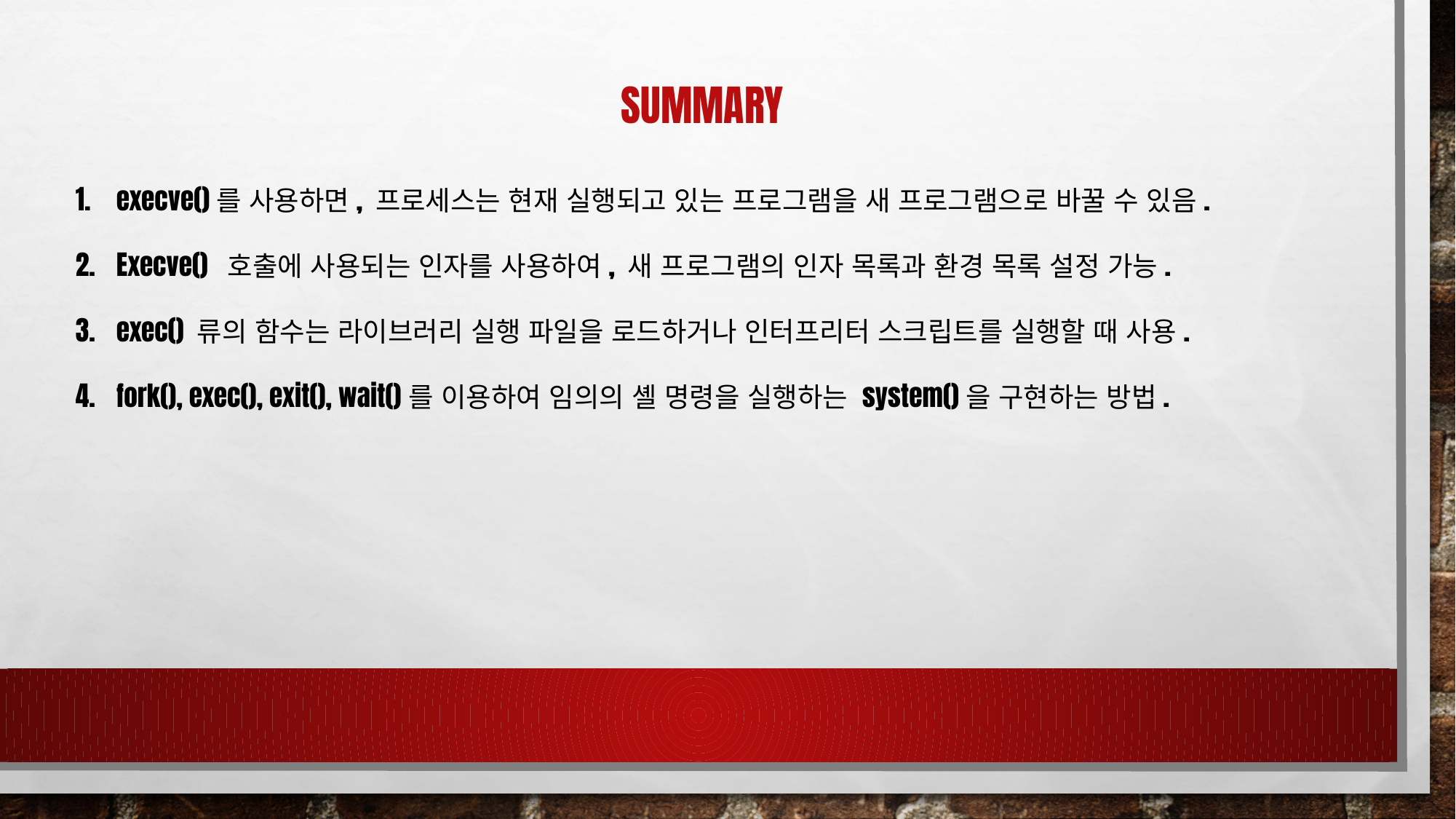

# Summary
execve()를 사용하면, 프로세스는 현재 실행되고 있는 프로그램을 새 프로그램으로 바꿀 수 있음.

Execve()  호출에 사용되는 인자를 사용하여, 새 프로그램의 인자 목록과 환경 목록 설정 가능.

exec() 류의 함수는 라이브러리 실행 파일을 로드하거나 인터프리터 스크립트를 실행할 때 사용.

fork(), exec(), exit(), wait()를 이용하여 임의의 셸 명령을 실행하는 system()을 구현하는 방법.